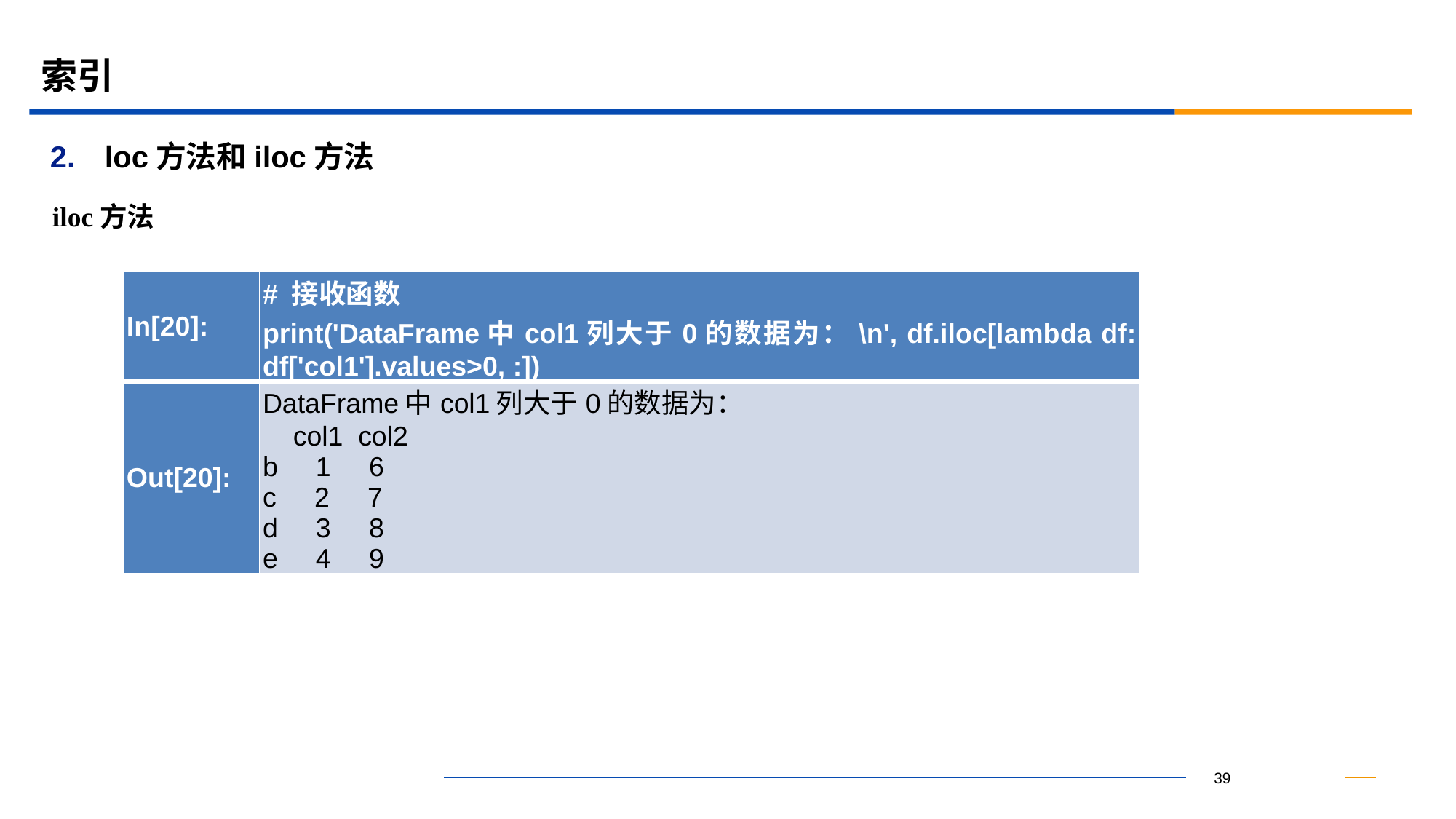

# 索引
loc方法和iloc方法
iloc方法
| In[20]: | # 接收函数 print('DataFrame中col1列大于0的数据为：\n', df.iloc[lambda df: df['col1'].values>0, :]) |
| --- | --- |
| Out[20]: | DataFrame中col1列大于0的数据为： col1 col2 b 1 6 c 2 7 d 3 8 e 4 9 |